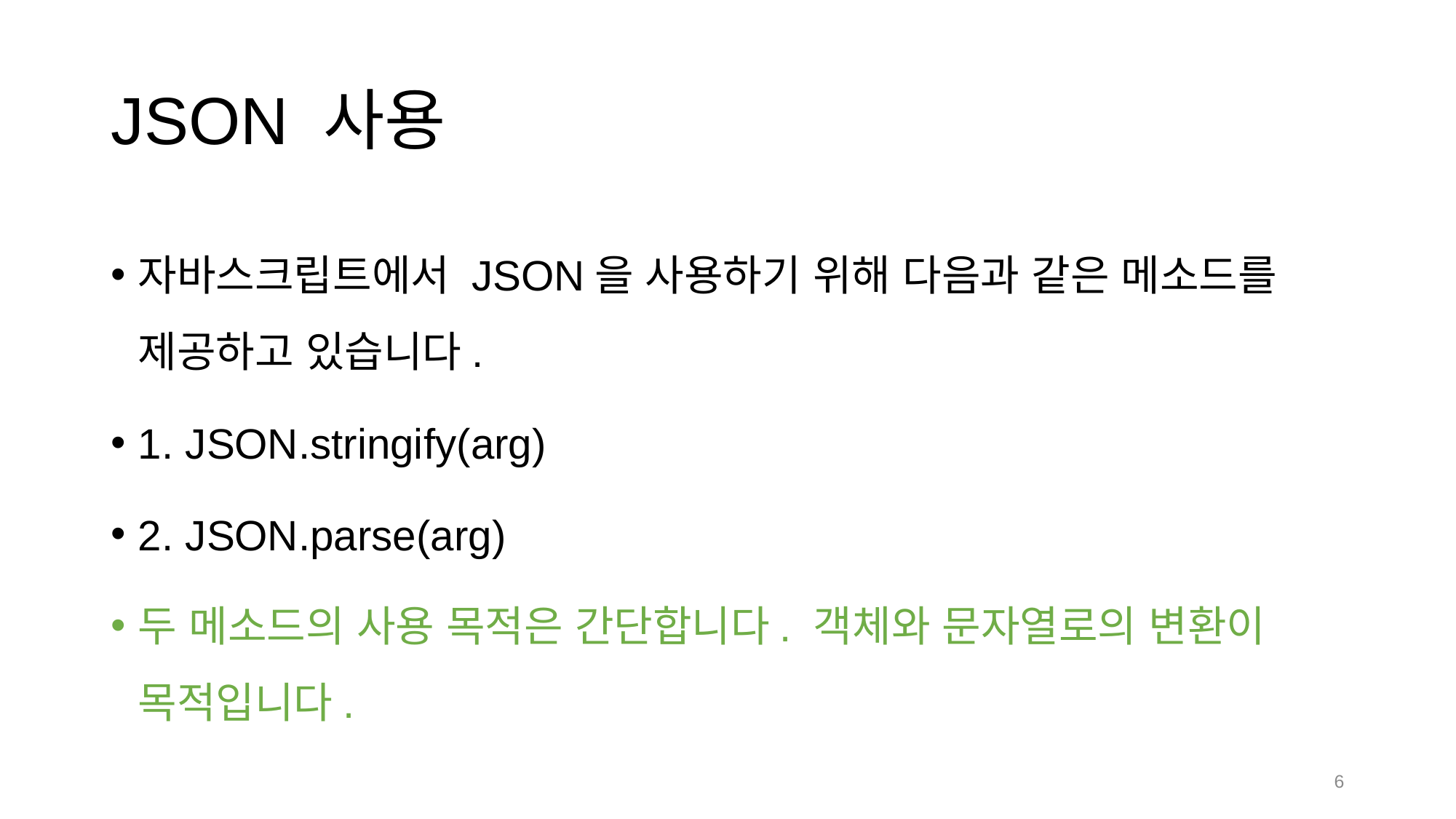

# JSON 사용
자바스크립트에서 JSON을 사용하기 위해 다음과 같은 메소드를 제공하고 있습니다.
1. JSON.stringify(arg)
2. JSON.parse(arg)
두 메소드의 사용 목적은 간단합니다. 객체와 문자열로의 변환이 목적입니다.
6